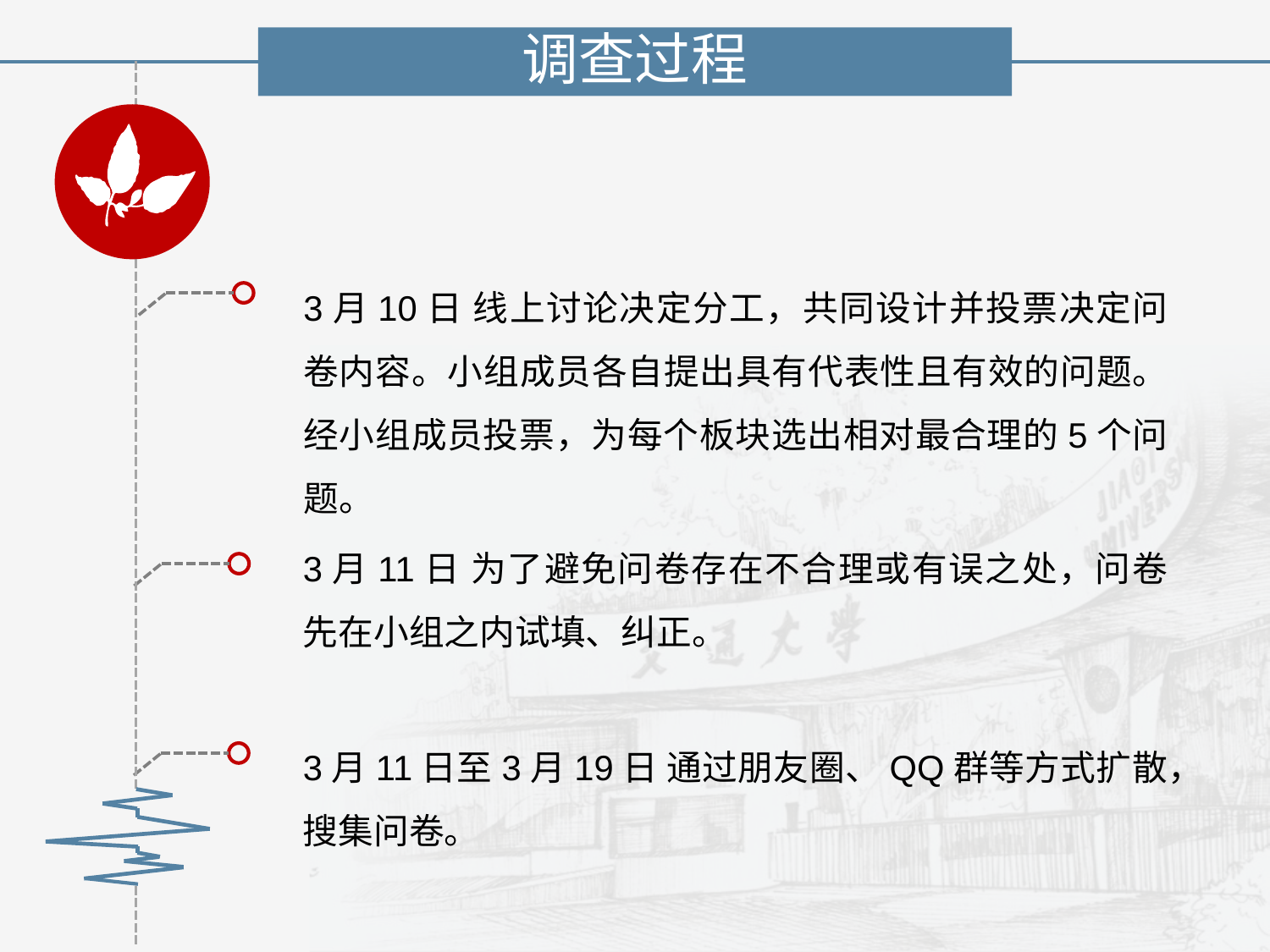

调查过程

3月10日 线上讨论决定分工，共同设计并投票决定问卷内容。小组成员各自提出具有代表性且有效的问题。经小组成员投票，为每个板块选出相对最合理的5个问题。

3月11日 为了避免问卷存在不合理或有误之处，问卷先在小组之内试填、纠正。

3月11日至3月19日 通过朋友圈、QQ群等方式扩散，搜集问卷。